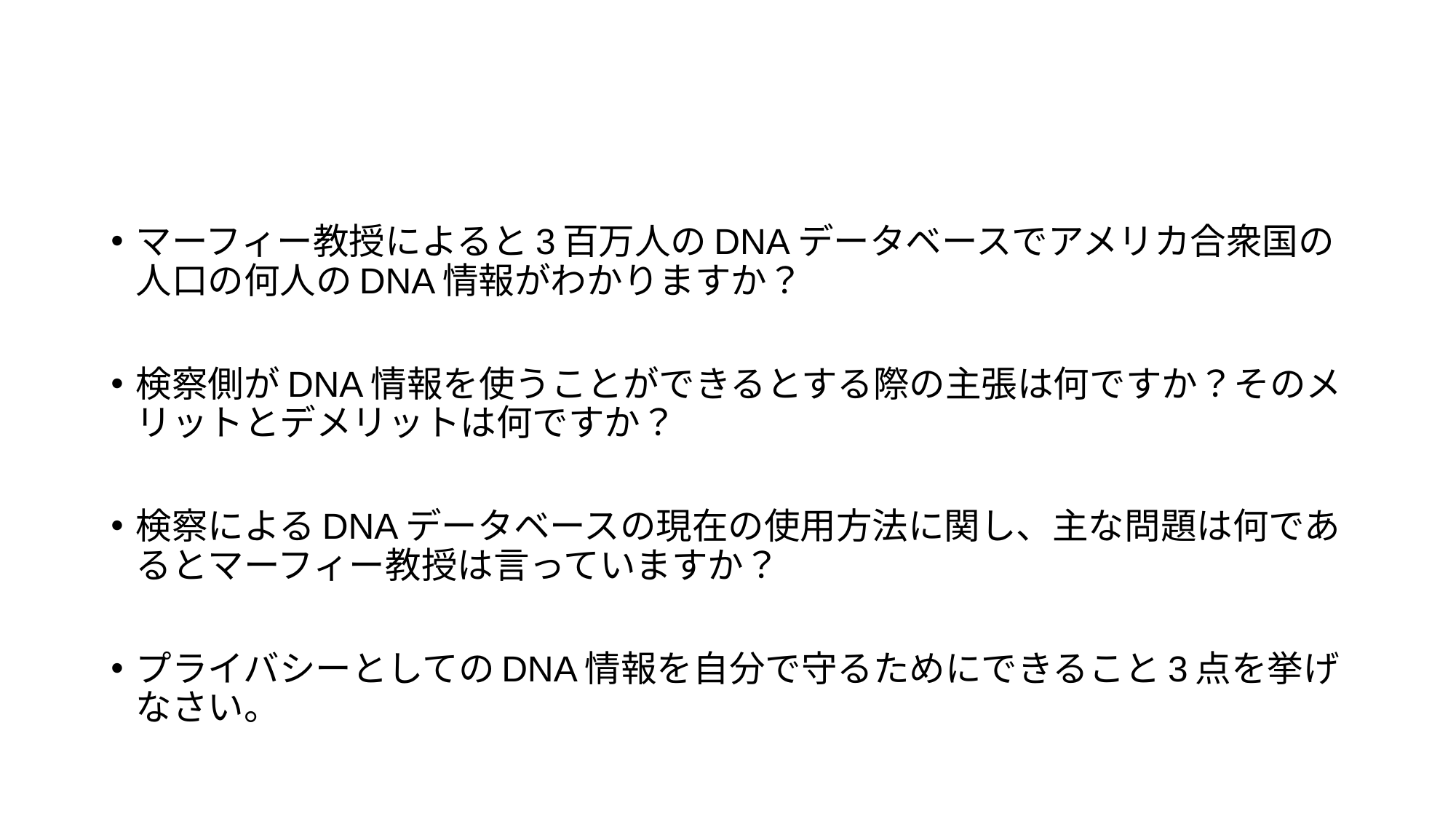

#
マーフィー教授によると3百万人のDNAデータベースでアメリカ合衆国の人口の何人のDNA情報がわかりますか？

検察側がDNA情報を使うことができるとする際の主張は何ですか？そのメリットとデメリットは何ですか？

検察によるDNAデータベースの現在の使用方法に関し、主な問題は何であるとマーフィー教授は言っていますか？

プライバシーとしてのDNA情報を自分で守るためにできること3点を挙げなさい。